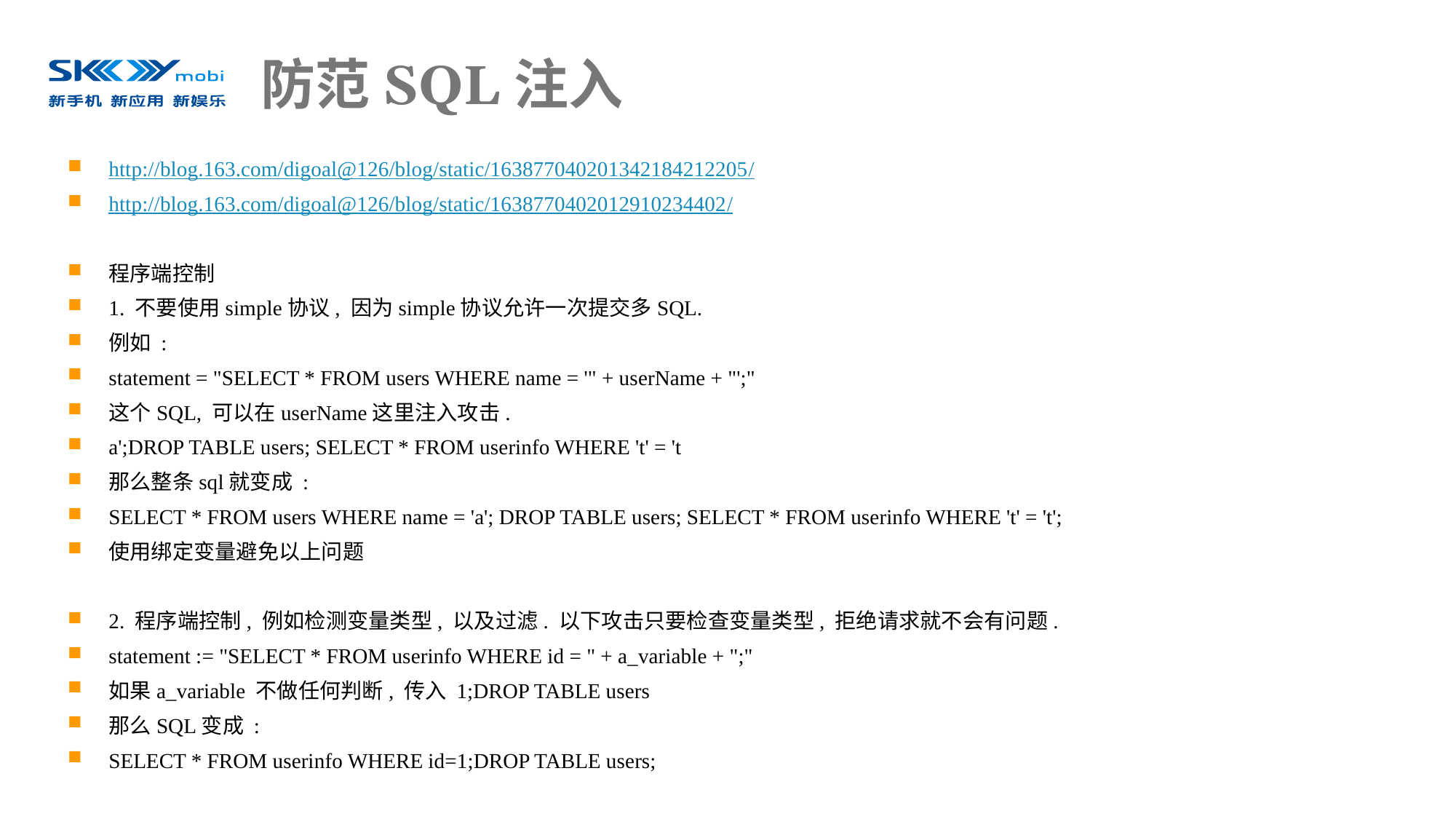

# 防范SQL注入
http://blog.163.com/digoal@126/blog/static/163877040201342184212205/
http://blog.163.com/digoal@126/blog/static/1638770402012910234402/

程序端控制
1. 不要使用simple协议, 因为simple协议允许一次提交多SQL.
例如 :
statement = "SELECT * FROM users WHERE name = '" + userName + "';"
这个SQL, 可以在userName这里注入攻击.
a';DROP TABLE users; SELECT * FROM userinfo WHERE 't' = 't
那么整条sql就变成 :
SELECT * FROM users WHERE name = 'a'; DROP TABLE users; SELECT * FROM userinfo WHERE 't' = 't';
使用绑定变量避免以上问题

2. 程序端控制, 例如检测变量类型, 以及过滤. 以下攻击只要检查变量类型, 拒绝请求就不会有问题.
statement := "SELECT * FROM userinfo WHERE id = " + a_variable + ";"
如果a_variable 不做任何判断, 传入 1;DROP TABLE users
那么SQL变成 :
SELECT * FROM userinfo WHERE id=1;DROP TABLE users;